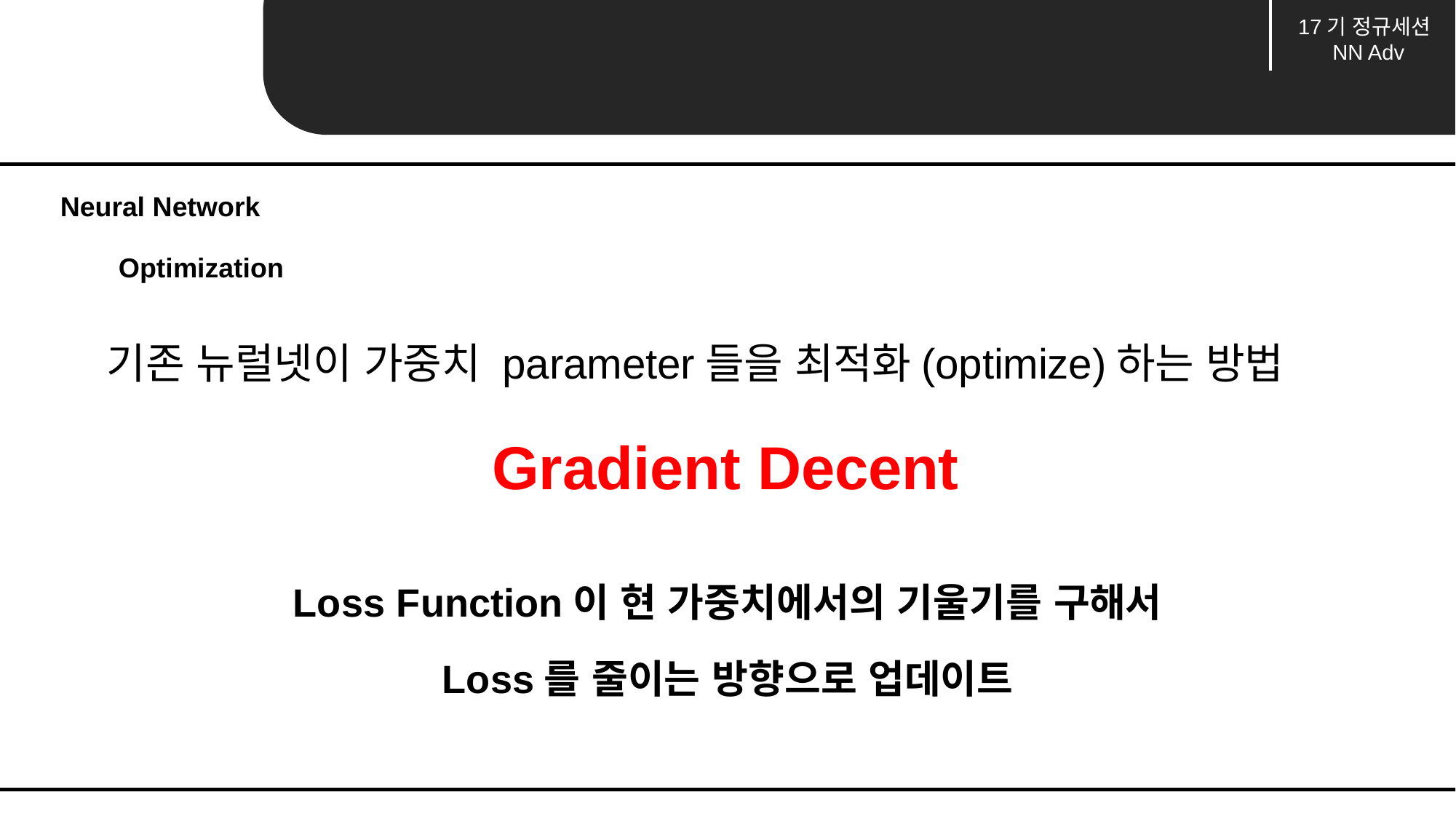

17기 정규세션
SVM
17기 정규세션
NN Adv
Unit  05 ㅣOptimization
Neural Network
Optimization
기존 뉴럴넷이 가중치 parameter들을 최적화(optimize)하는 방법
Gradient Decent
Loss Function이 현 가중치에서의 기울기를 구해서
Loss를 줄이는 방향으로 업데이트